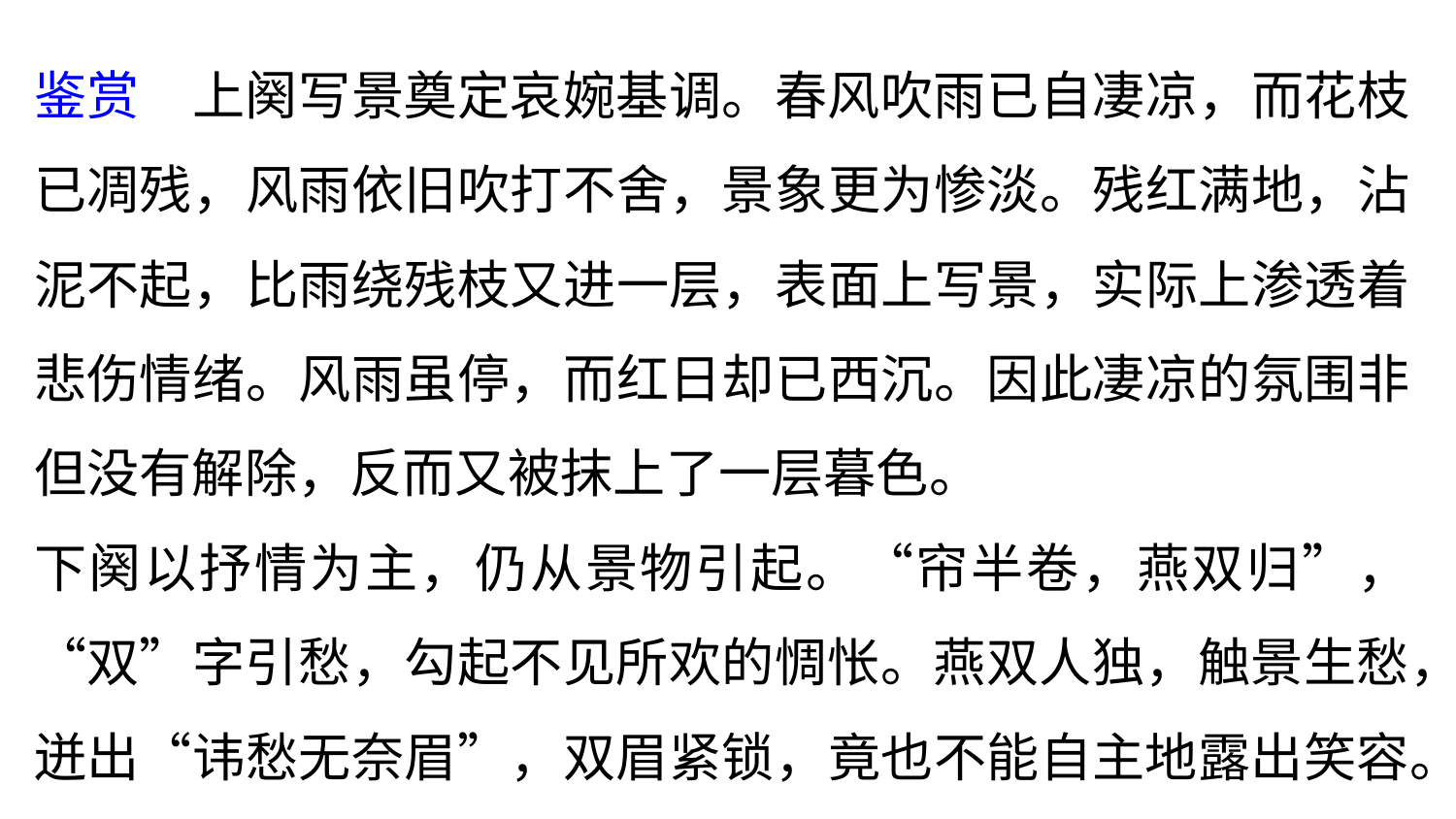

鉴赏　上阕写景奠定哀婉基调。春风吹雨已自凄凉，而花枝已凋残，风雨依旧吹打不舍，景象更为惨淡。残红满地，沾泥不起，比雨绕残枝又进一层，表面上写景，实际上渗透着悲伤情绪。风雨虽停，而红日却已西沉。因此凄凉的氛围非但没有解除，反而又被抹上了一层暮色。
下阕以抒情为主，仍从景物引起。“帘半卷，燕双归”，“双”字引愁，勾起不见所欢的惆怅。燕双人独，触景生愁，迸出“讳愁无奈眉”，双眉紧锁，竟也不能自主地露出笑容。